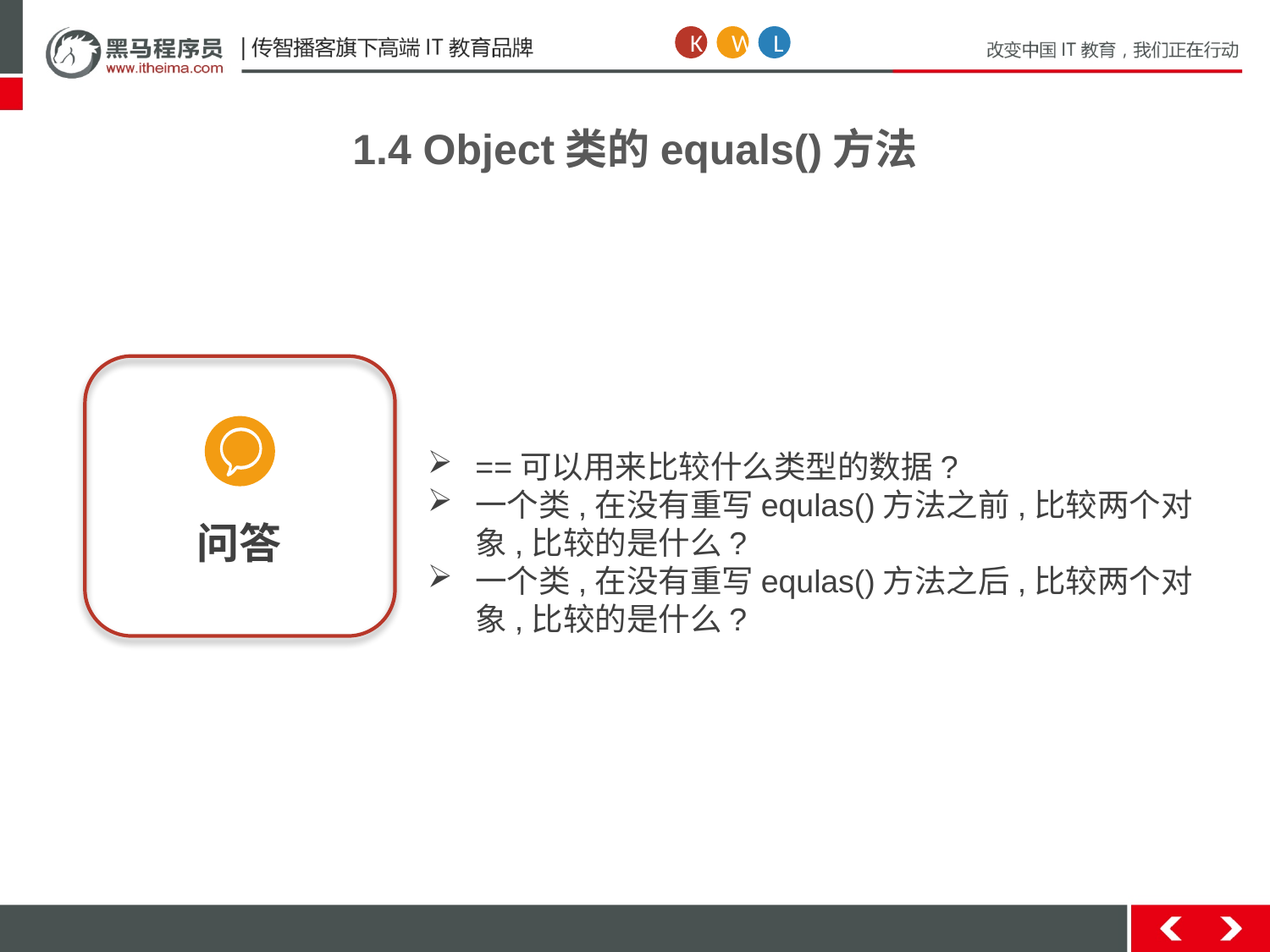

K
W
L
1.4 Object类的equals()方法

问答
==可以用来比较什么类型的数据?
一个类,在没有重写equlas()方法之前,比较两个对象,比较的是什么?
一个类,在没有重写equlas()方法之后,比较两个对象,比较的是什么?